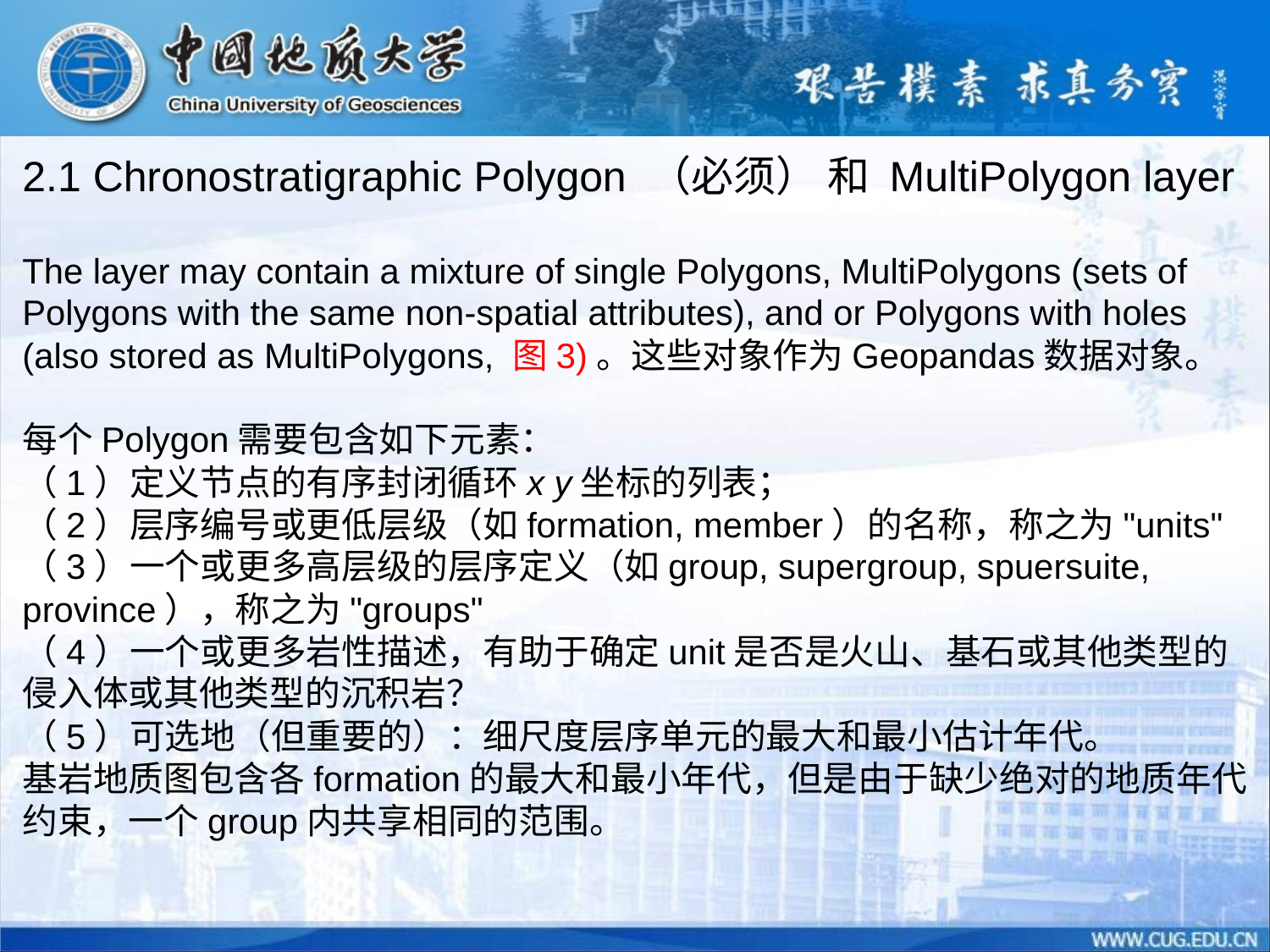

2.1 Chronostratigraphic Polygon （必须） 和 MultiPolygon layer
The layer may contain a mixture of single Polygons, MultiPolygons (sets of Polygons with the same non-spatial attributes), and or Polygons with holes (also stored as MultiPolygons, 图3)。这些对象作为Geopandas数据对象。

每个Polygon需要包含如下元素：
（1）定义节点的有序封闭循环x y坐标的列表；
（2）层序编号或更低层级（如formation, member）的名称，称之为"units"
（3）一个或更多高层级的层序定义（如group, supergroup, spuersuite, province），称之为"groups"
（4）一个或更多岩性描述，有助于确定unit是否是火山、基石或其他类型的侵入体或其他类型的沉积岩？
（5）可选地（但重要的）：细尺度层序单元的最大和最小估计年代。
基岩地质图包含各formation的最大和最小年代，但是由于缺少绝对的地质年代约束，一个group内共享相同的范围。